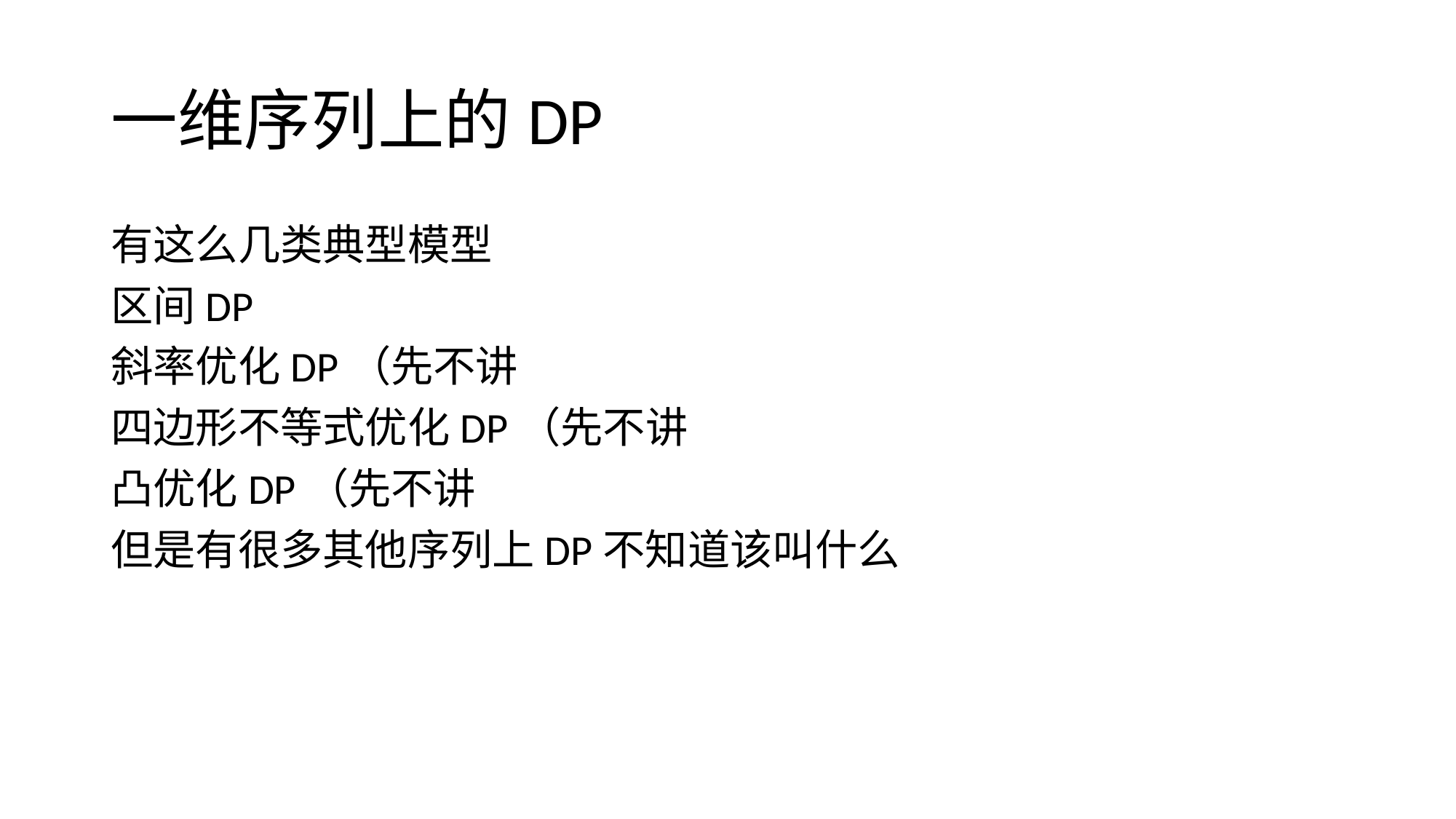

# 一维序列上的DP
有这么几类典型模型
区间DP
斜率优化DP（先不讲
四边形不等式优化DP（先不讲
凸优化DP（先不讲
但是有很多其他序列上DP不知道该叫什么